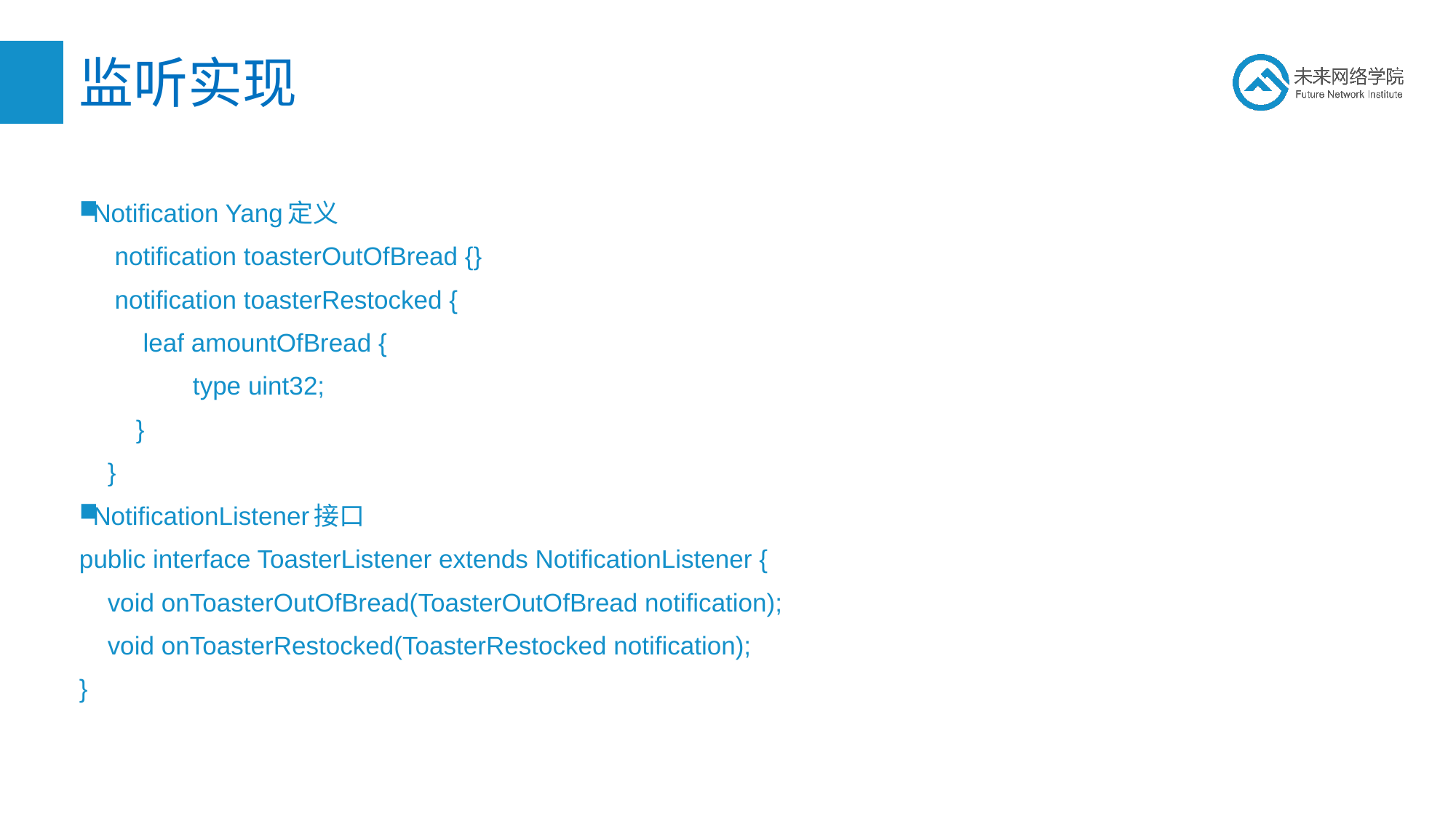

# 监听实现
Notification Yang定义
     notification toasterOutOfBread {}
     notification toasterRestocked {
         leaf amountOfBread {
                type uint32;
        }
    }
NotificationListener接口
public interface ToasterListener extends NotificationListener {
    void onToasterOutOfBread(ToasterOutOfBread notification);
    void onToasterRestocked(ToasterRestocked notification);
}